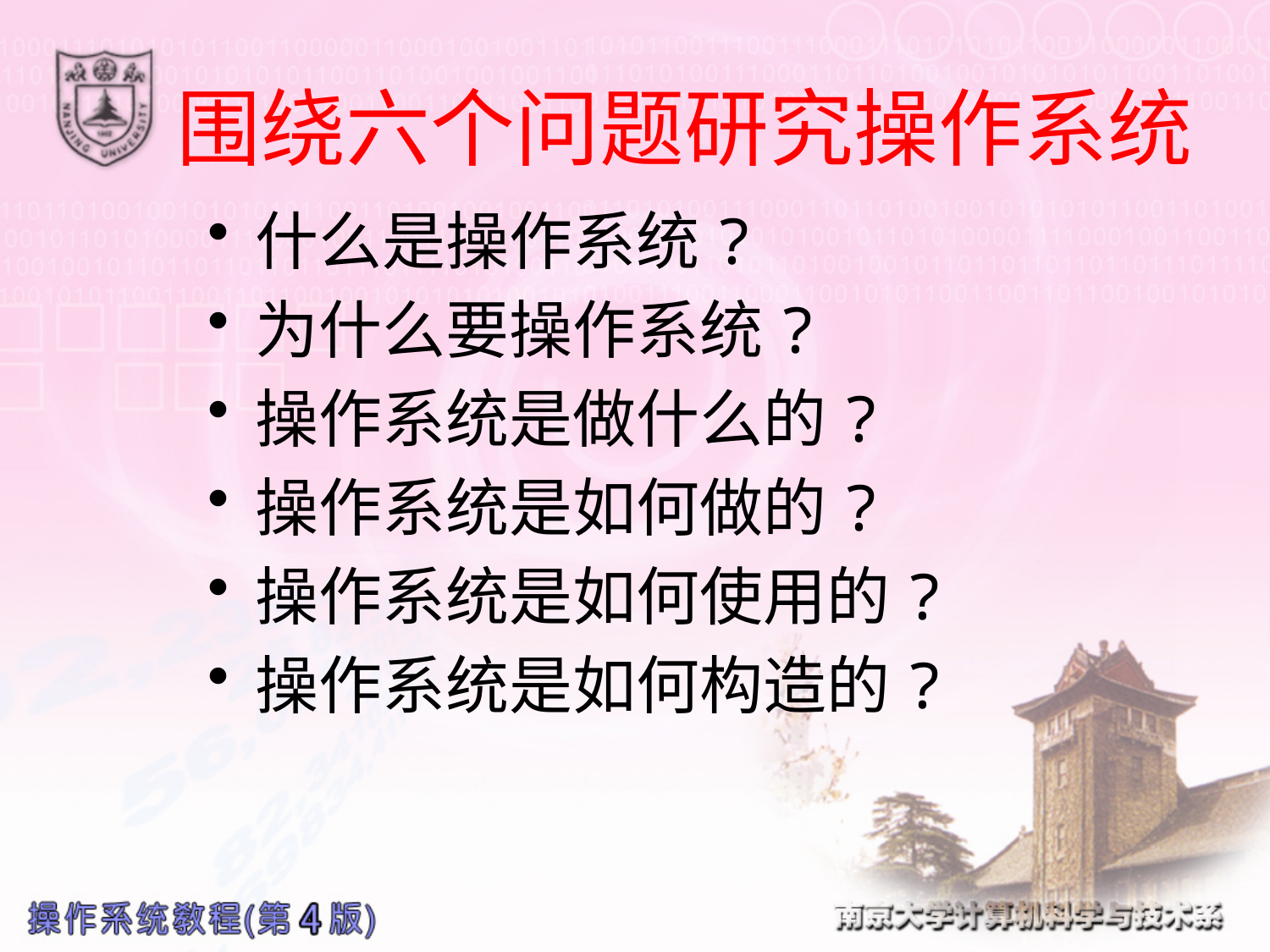

# 围绕六个问题研究操作系统

什么是操作系统?
为什么要操作系统?
操作系统是做什么的?
操作系统是如何做的?
操作系统是如何使用的?
操作系统是如何构造的?